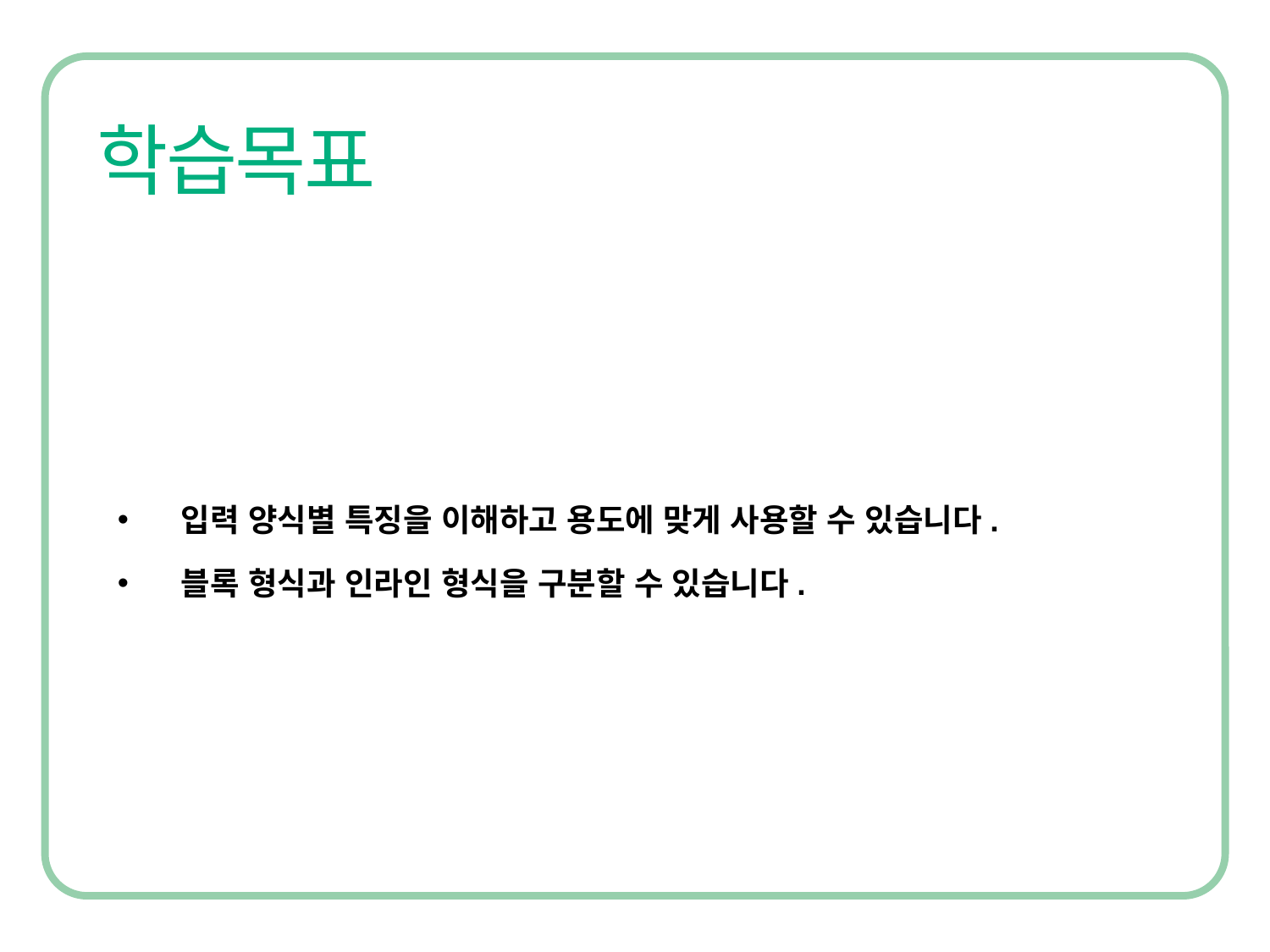

입력 양식별 특징을 이해하고 용도에 맞게 사용할 수 있습니다.
블록 형식과 인라인 형식을 구분할 수 있습니다.